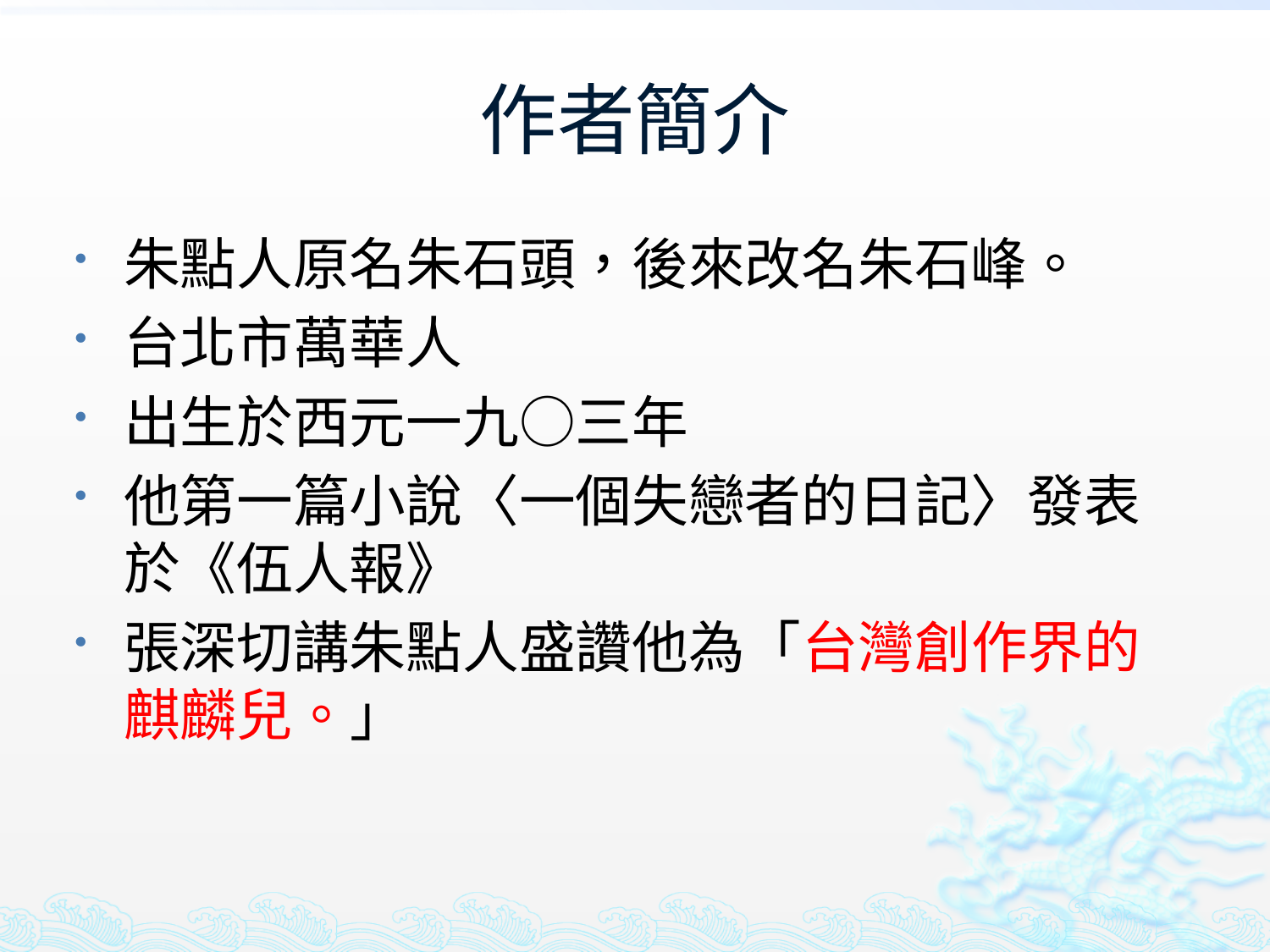

# 作者簡介
朱點人原名朱石頭，後來改名朱石峰。
台北市萬華人
出生於西元一九○三年
他第一篇小說〈一個失戀者的日記〉發表於《伍人報》
張深切講朱點人盛讚他為「台灣創作界的麒麟兒。」